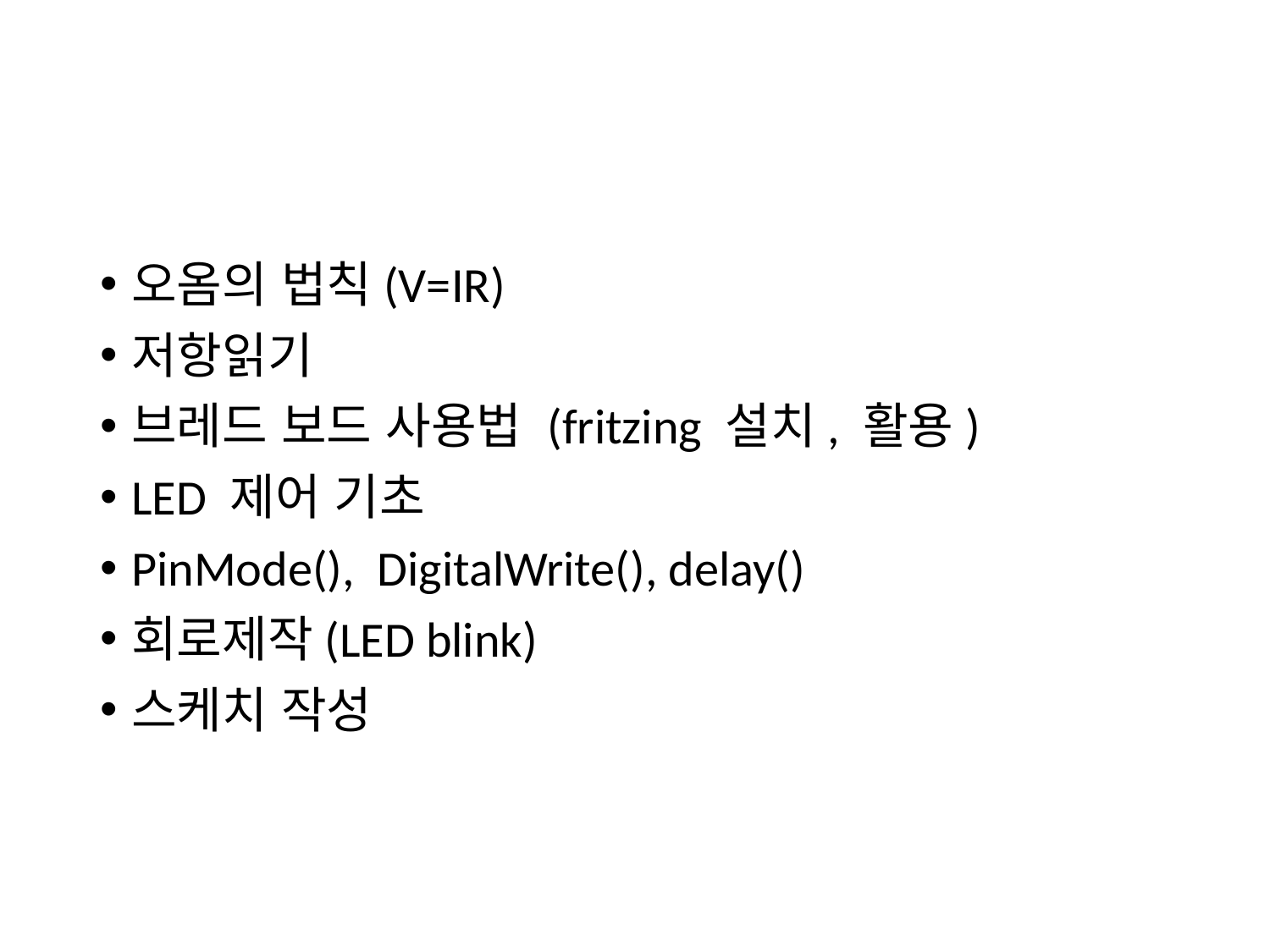

#
오옴의 법칙(V=IR)
저항읽기
브레드 보드 사용법 (fritzing 설치, 활용)
LED 제어 기초
PinMode(),  DigitalWrite(), delay()
회로제작(LED blink)
스케치 작성